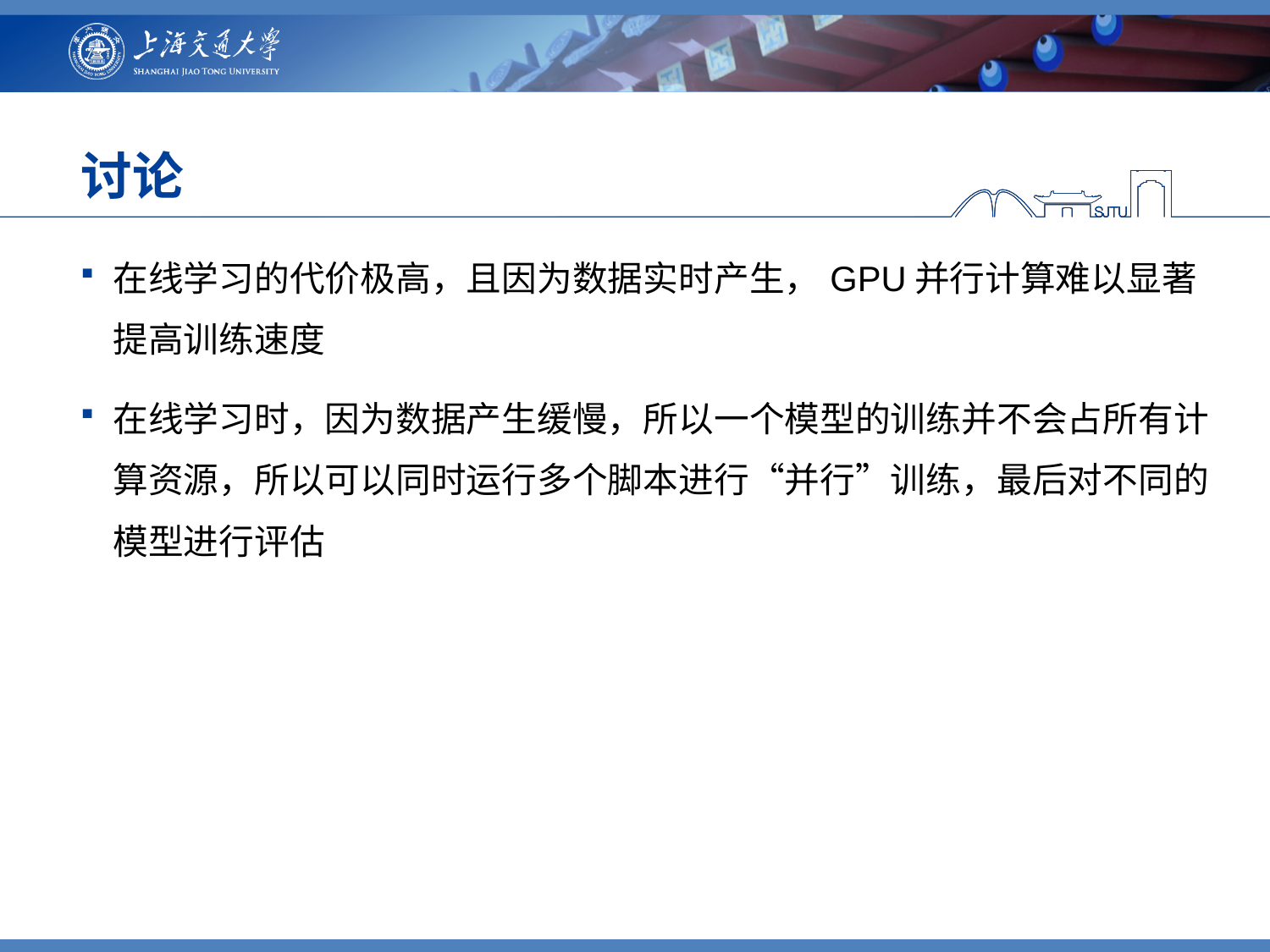

讨论
在线学习的代价极高，且因为数据实时产生，GPU并行计算难以显著提高训练速度
在线学习时，因为数据产生缓慢，所以一个模型的训练并不会占所有计算资源，所以可以同时运行多个脚本进行“并行”训练，最后对不同的模型进行评估